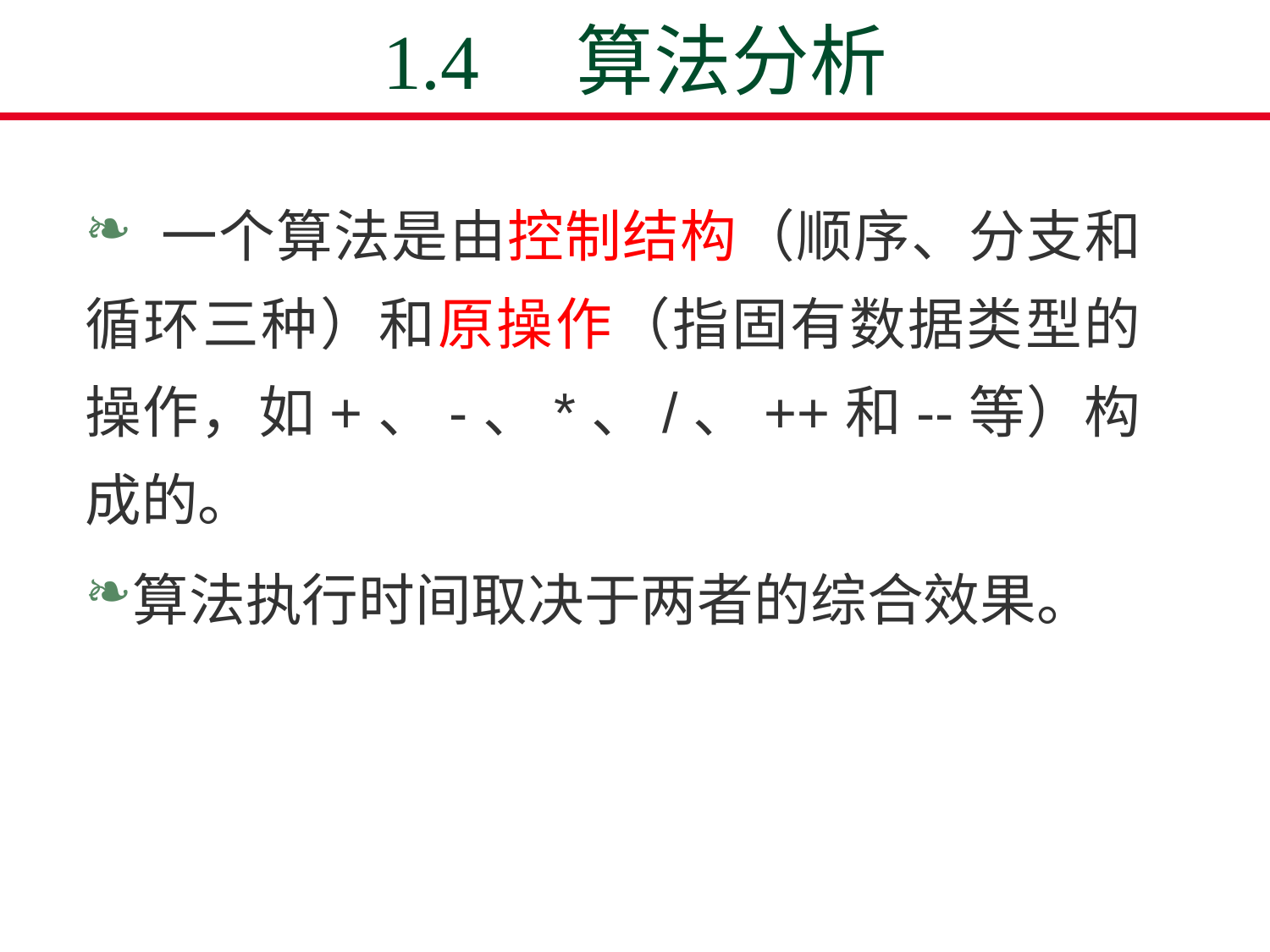

# 1.4　算法分析

 一个算法是由控制结构（顺序、分支和循环三种）和原操作（指固有数据类型的操作，如+、-、*、/、++和--等）构成的。
算法执行时间取决于两者的综合效果。